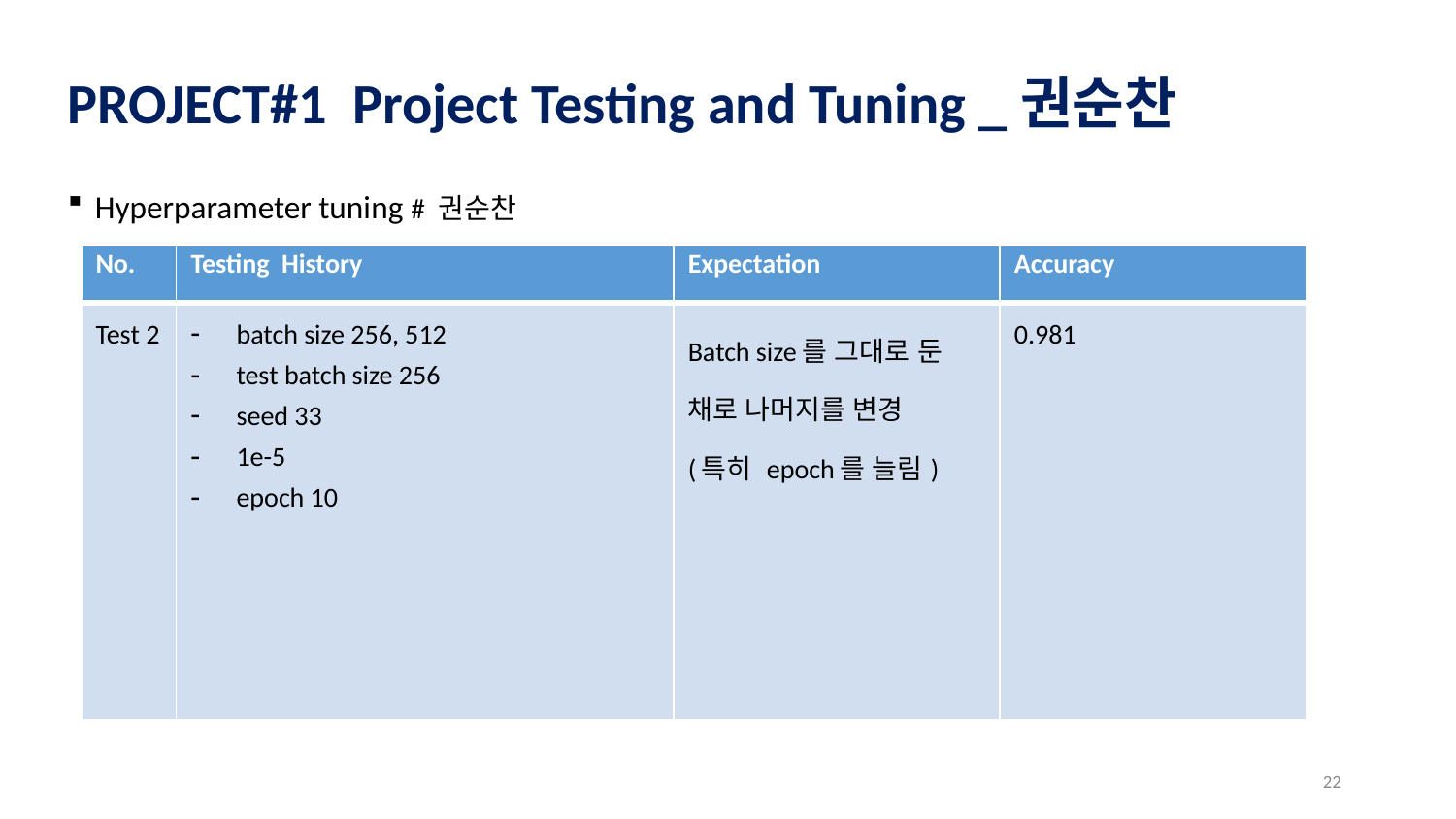

PROJECT#1  Project Testing and Tuning _권순찬
Hyperparameter tuning # 권순찬

| No. | Testing History | Expectation | Accuracy |
| --- | --- | --- | --- |
| Test 2 | batch size 256, 512 test batch size 256 seed 33 1e-5 epoch 10 | Batch size를 그대로 둔 채로 나머지를 변경 (특히 epoch를 늘림) | 0.981 |
22